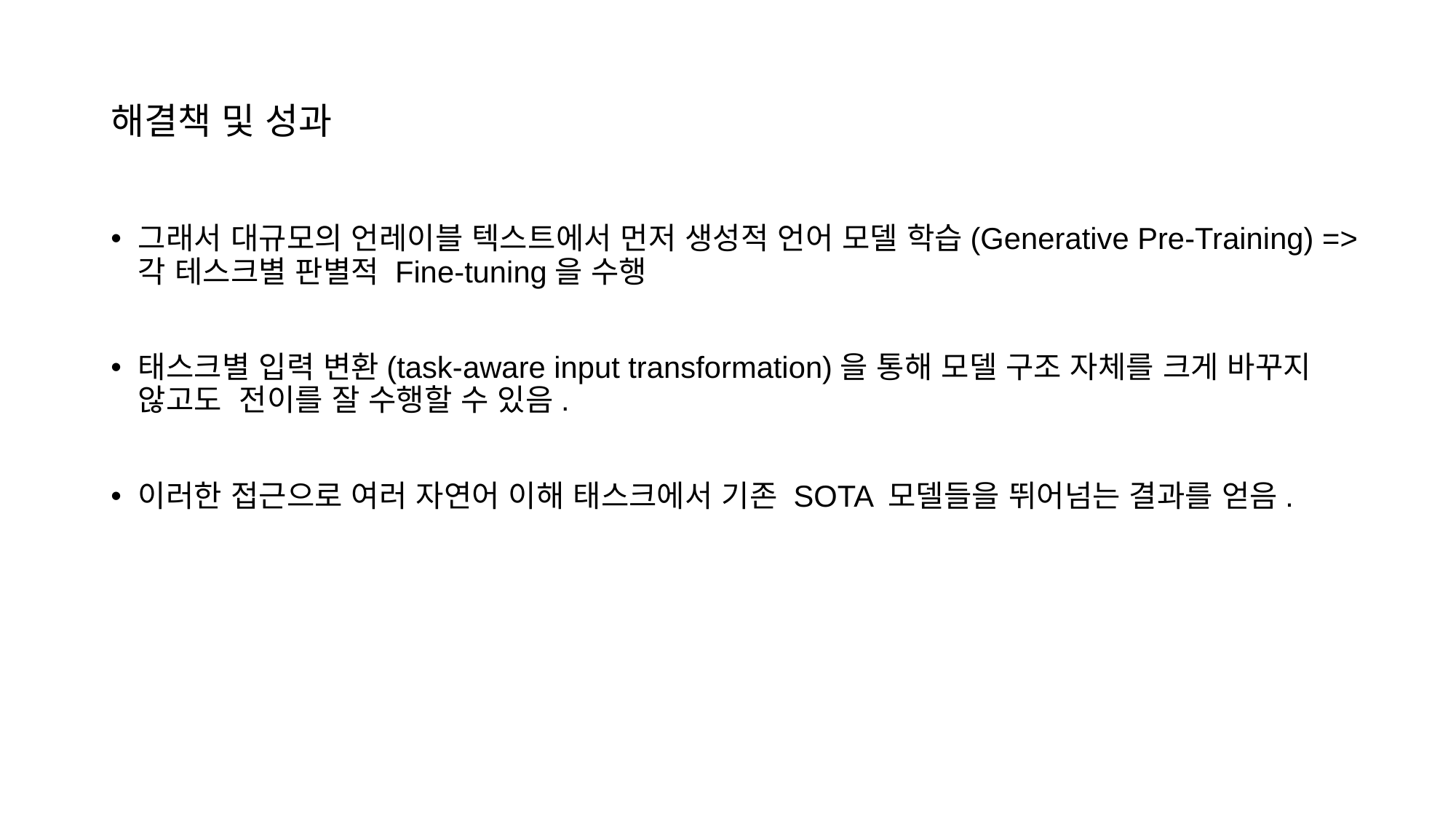

# 해결책 및 성과
그래서 대규모의 언레이블 텍스트에서 먼저 생성적 언어 모델 학습(Generative Pre-Training) => 각 테스크별 판별적 Fine-tuning을 수행

태스크별 입력 변환(task-aware input transformation)을 통해 모델 구조 자체를 크게 바꾸지 않고도  전이를 잘 수행할 수 있음.

이러한 접근으로 여러 자연어 이해 태스크에서 기존 SOTA 모델들을 뛰어넘는 결과를 얻음.